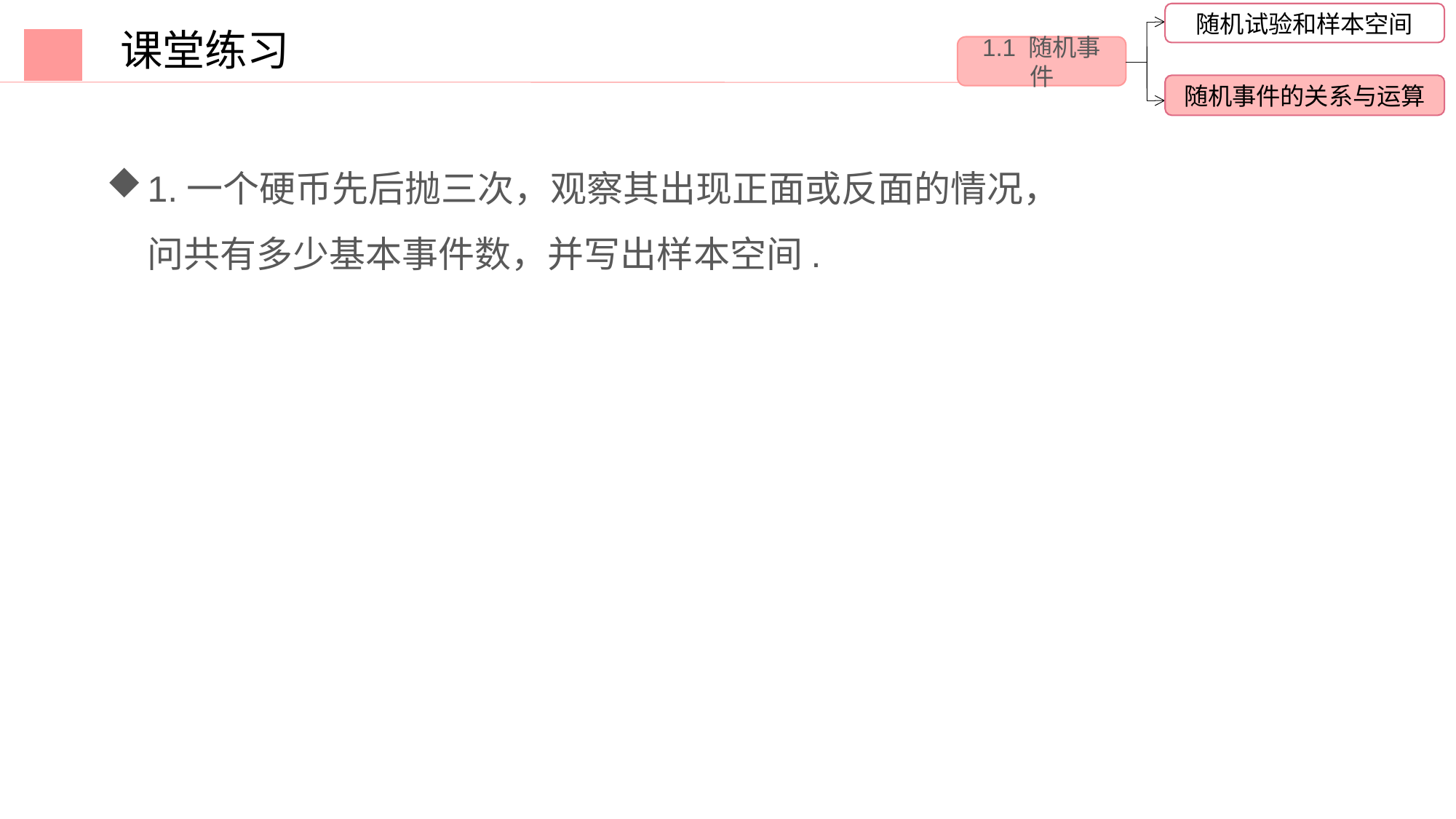

随机试验和样本空间

1.1 随机事件
随机事件的关系与运算
课堂练习

1.一个硬币先后抛三次，观察其出现正面或反面的情况，问共有多少基本事件数，并写出样本空间.